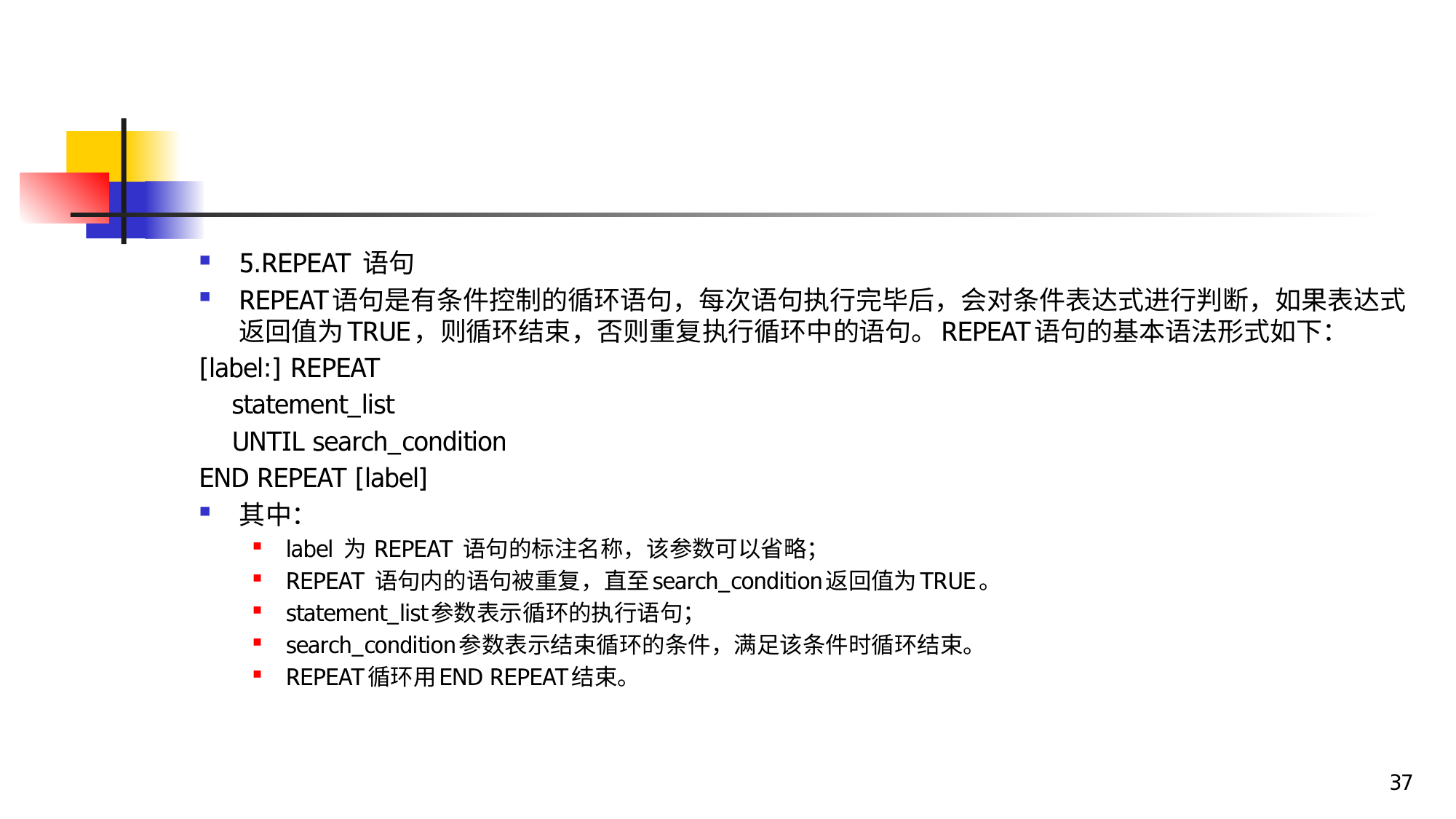

#
5.REPEAT 语句
REPEAT语句是有条件控制的循环语句，每次语句执行完毕后，会对条件表达式进行判断，如果表达式返回值为TRUE，则循环结束，否则重复执行循环中的语句。REPEAT语句的基本语法形式如下：
[label:] REPEAT
    statement_list
    UNTIL search_condition
END REPEAT [label]
其中：
label 为 REPEAT 语句的标注名称，该参数可以省略；
REPEAT 语句内的语句被重复，直至search_condition返回值为TRUE。
statement_list参数表示循环的执行语句；
search_condition参数表示结束循环的条件，满足该条件时循环结束。
REPEAT循环用END REPEAT结束。

37